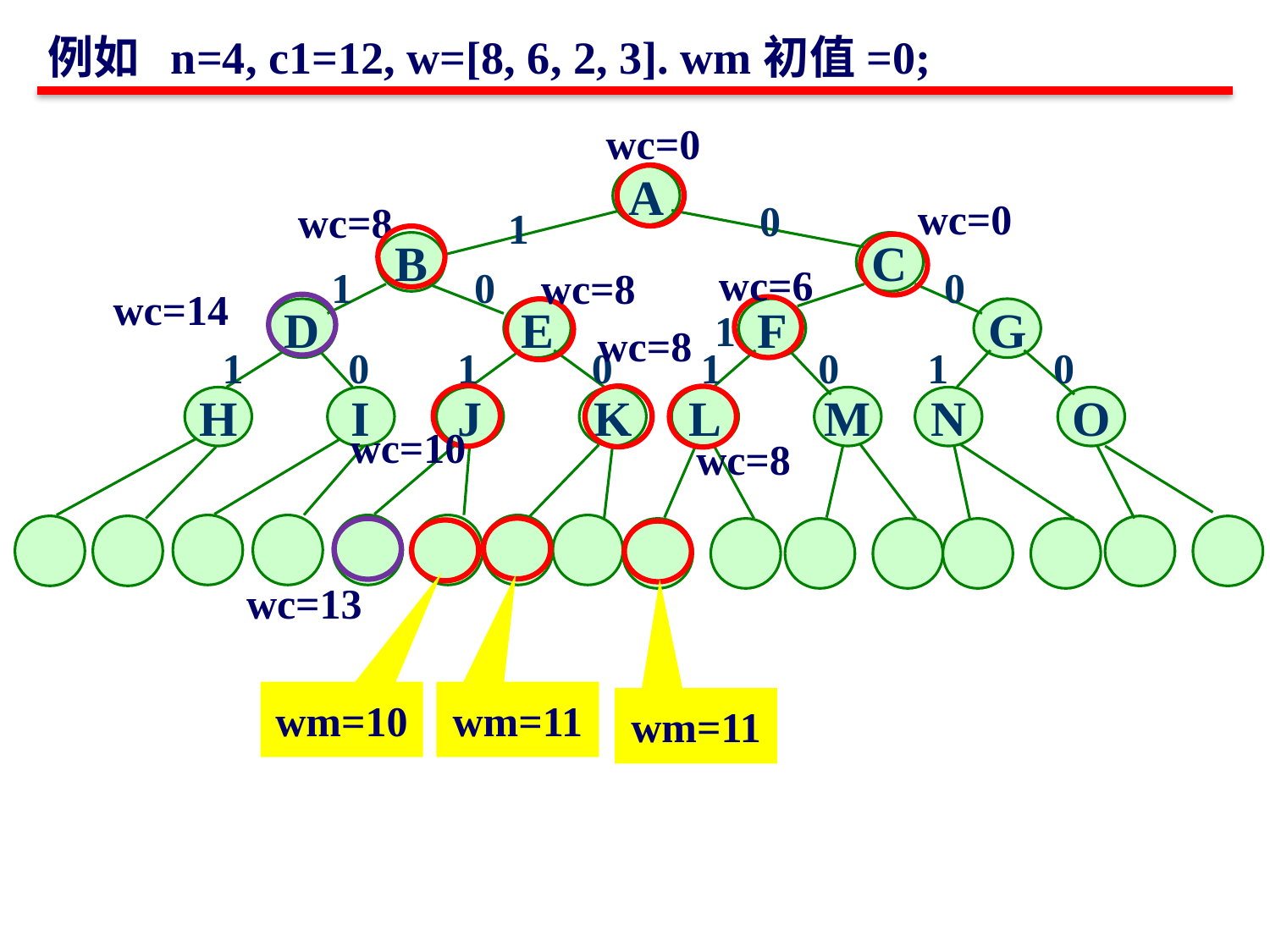

例如  n=4, c1=12, w=[8, 6, 2, 3]. wm初值=0;
wc=0

A

B
C

D
E
F
G

H
I
J
K
L
M
N
O
wc=0
0
wc=8
1

wc=6
1
0
0
wc=8
wc=14

1

wc=8
1
0
1
0
1
0
1
0

wc=10
wc=8

wc=13
wm=10
wm=11
wm=11